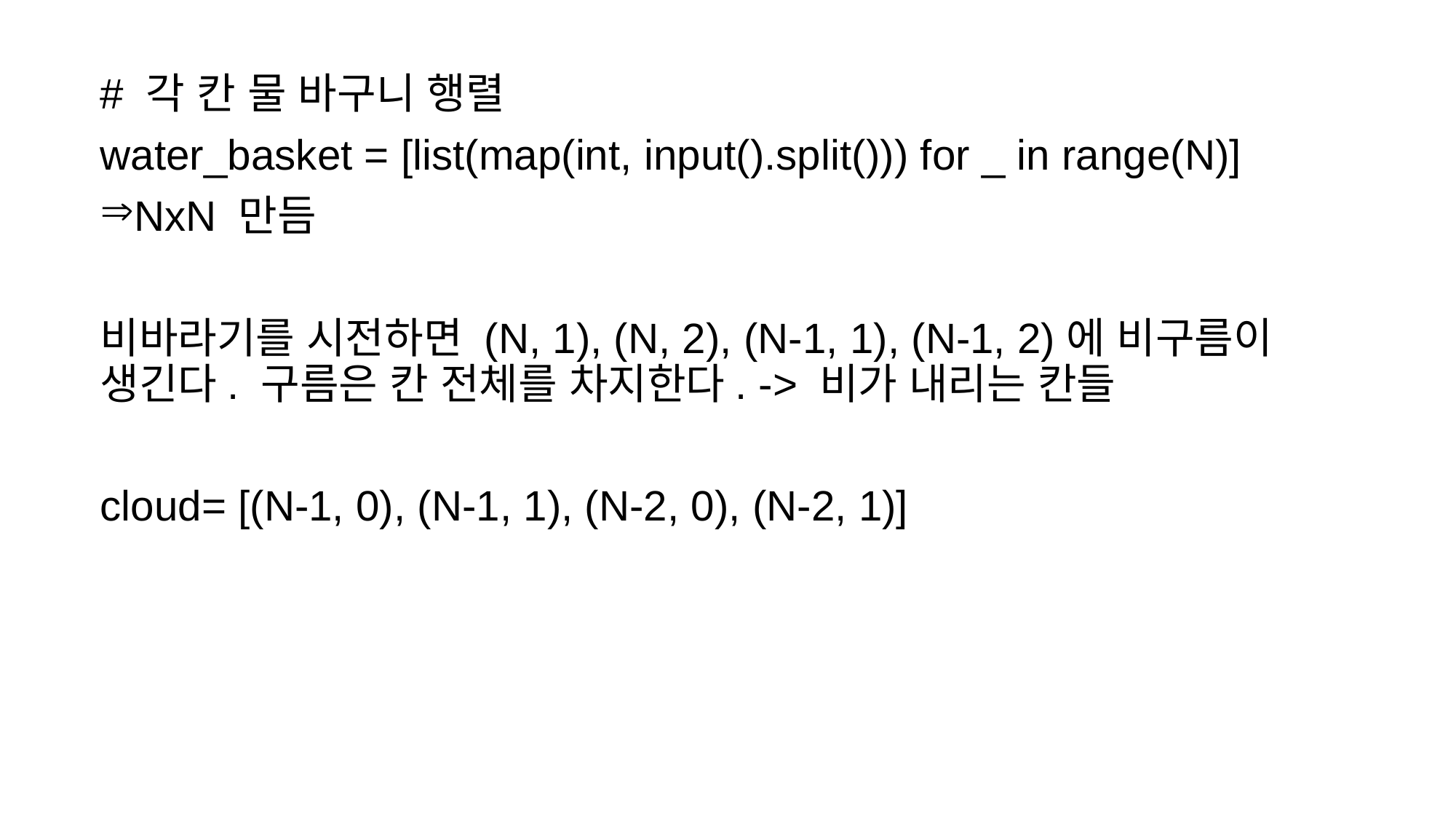

# 각 칸 물 바구니 행렬
water_basket = [list(map(int, input().split())) for _ in range(N)]
NxN 만듬

비바라기를 시전하면 (N, 1), (N, 2), (N-1, 1), (N-1, 2)에 비구름이 생긴다. 구름은 칸 전체를 차지한다. -> 비가 내리는 칸들

cloud= [(N-1, 0), (N-1, 1), (N-2, 0), (N-2, 1)]